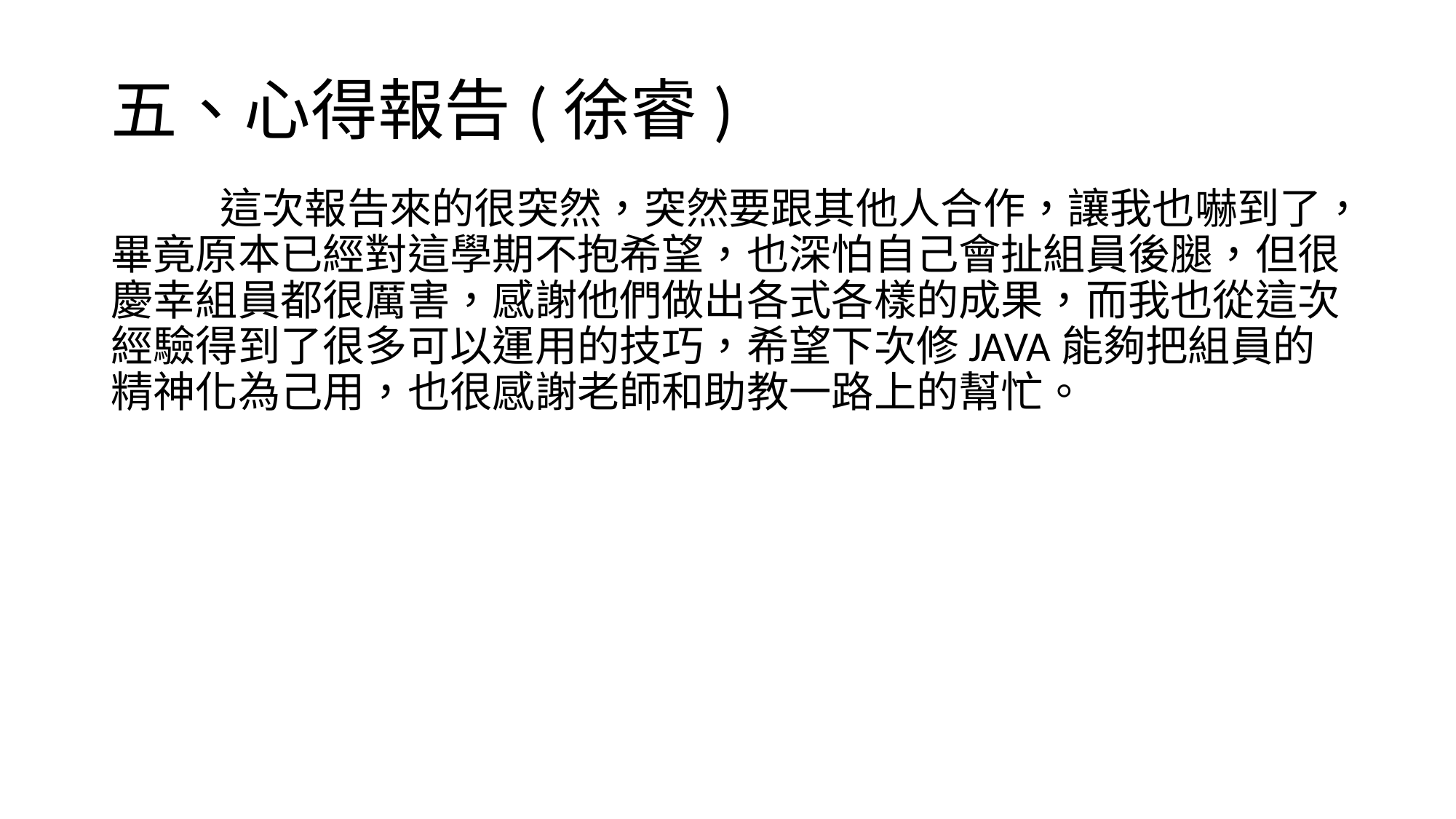

# 五、心得報告(徐睿)
	這次報告來的很突然，突然要跟其他人合作，讓我也嚇到了，畢竟原本已經對這學期不抱希望，也深怕自己會扯組員後腿，但很慶幸組員都很厲害，感謝他們做出各式各樣的成果，而我也從這次經驗得到了很多可以運用的技巧，希望下次修JAVA能夠把組員的精神化為己用，也很感謝老師和助教一路上的幫忙。